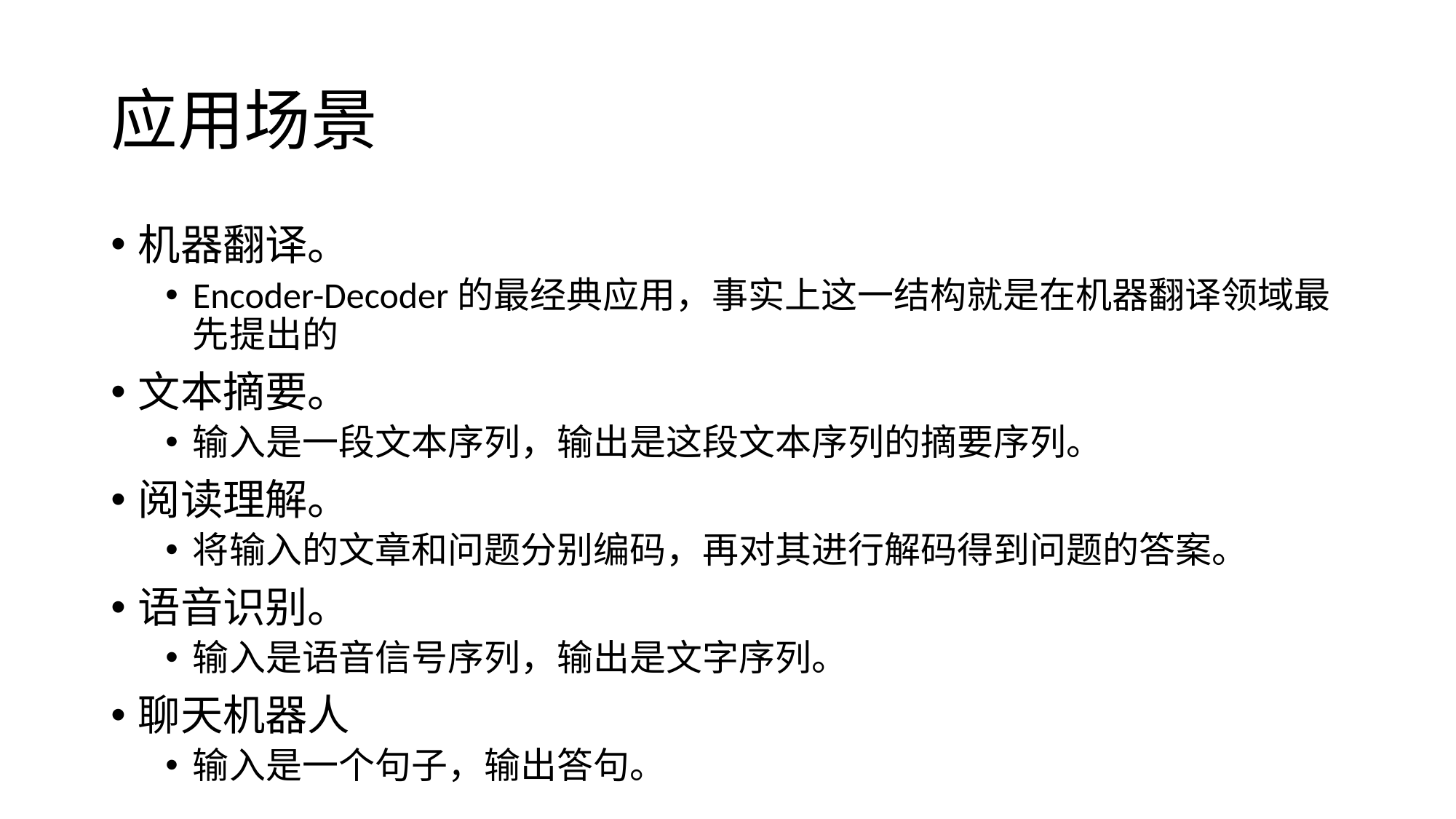

# 应用场景
机器翻译。
Encoder-Decoder的最经典应用，事实上这一结构就是在机器翻译领域最先提出的
文本摘要。
输入是一段文本序列，输出是这段文本序列的摘要序列。
阅读理解。
将输入的文章和问题分别编码，再对其进行解码得到问题的答案。
语音识别。
输入是语音信号序列，输出是文字序列。
聊天机器人
输入是一个句子，输出答句。